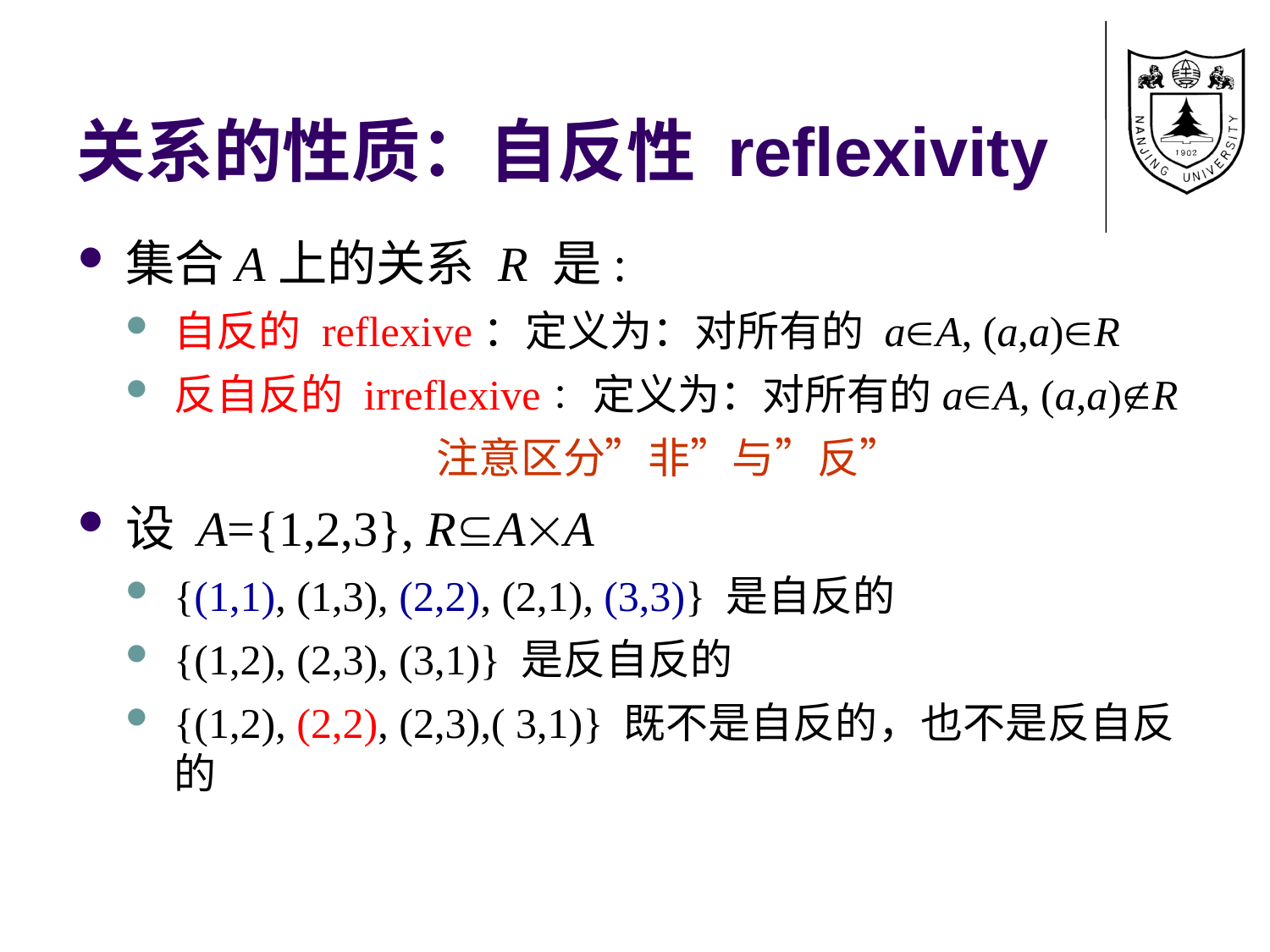

# 关系的性质：自反性 reflexivity
集合A上的关系 R 是:
自反的 reflexive：定义为：对所有的 a∈A, (a,a)∈R
反自反的 irreflexive：定义为：对所有的a∈A, (a,a)∉R
注意区分”非”与”反”
设 A={1,2,3}, R⊆A×A
{(1,1), (1,3), (2,2), (2,1), (3,3)} 是自反的
{(1,2), (2,3), (3,1)} 是反自反的
{(1,2), (2,2), (2,3),( 3,1)} 既不是自反的，也不是反自反的